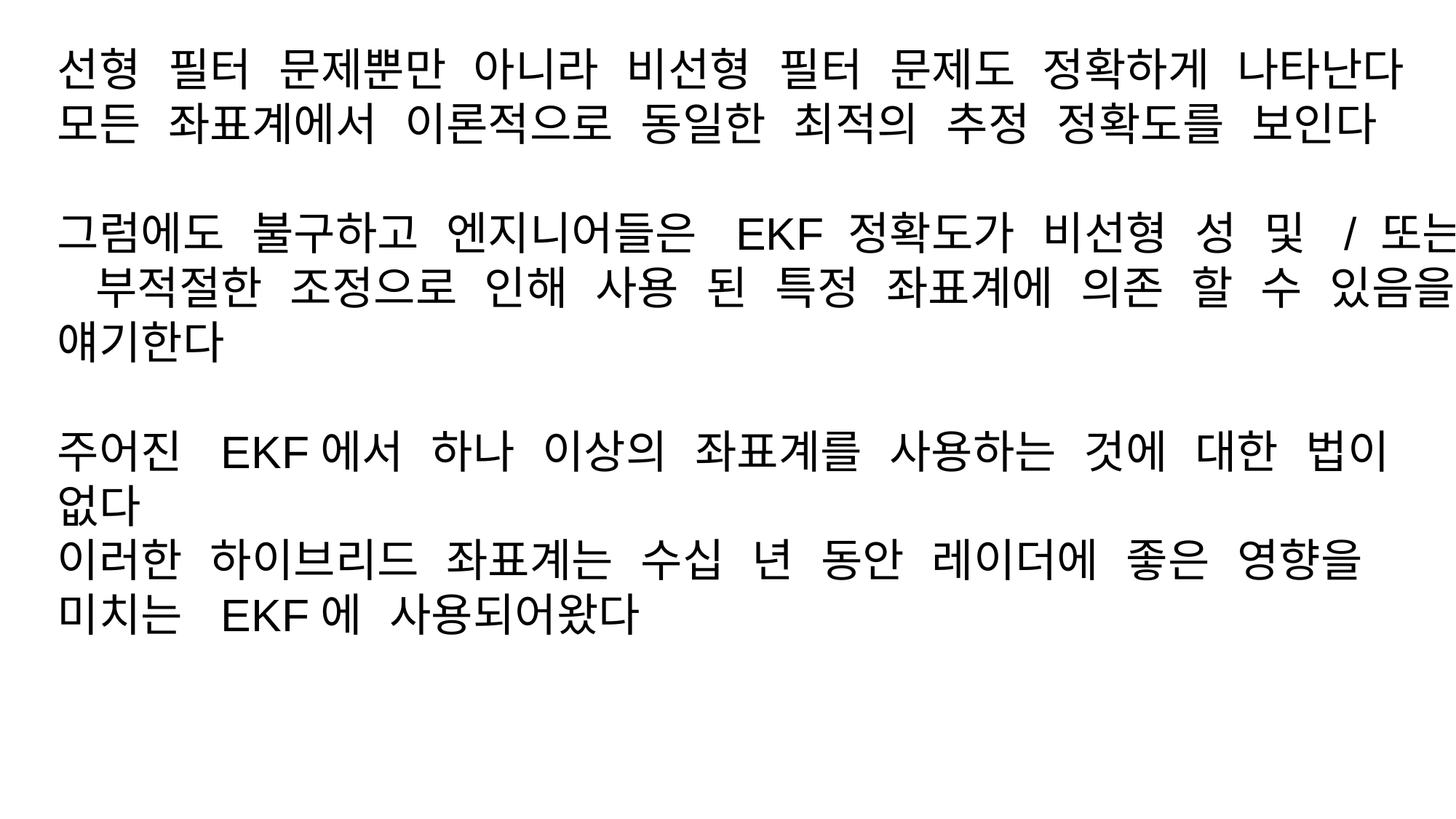

선형 필터 문제뿐만 아니라 비선형 필터 문제도 정확하게 나타난다
모든 좌표계에서 이론적으로 동일한 최적의 추정 정확도를 보인다

그럼에도 불구하고 엔지니어들은 EKF 정확도가 비선형 성 및 / 또는
 부적절한 조정으로 인해 사용 된 특정 좌표계에 의존 할 수 있음을
얘기한다

주어진 EKF에서 하나 이상의 좌표계를 사용하는 것에 대한 법이 없다
이러한 하이브리드 좌표계는 수십 년 동안 레이더에 좋은 영향을
미치는 EKF에 사용되어왔다